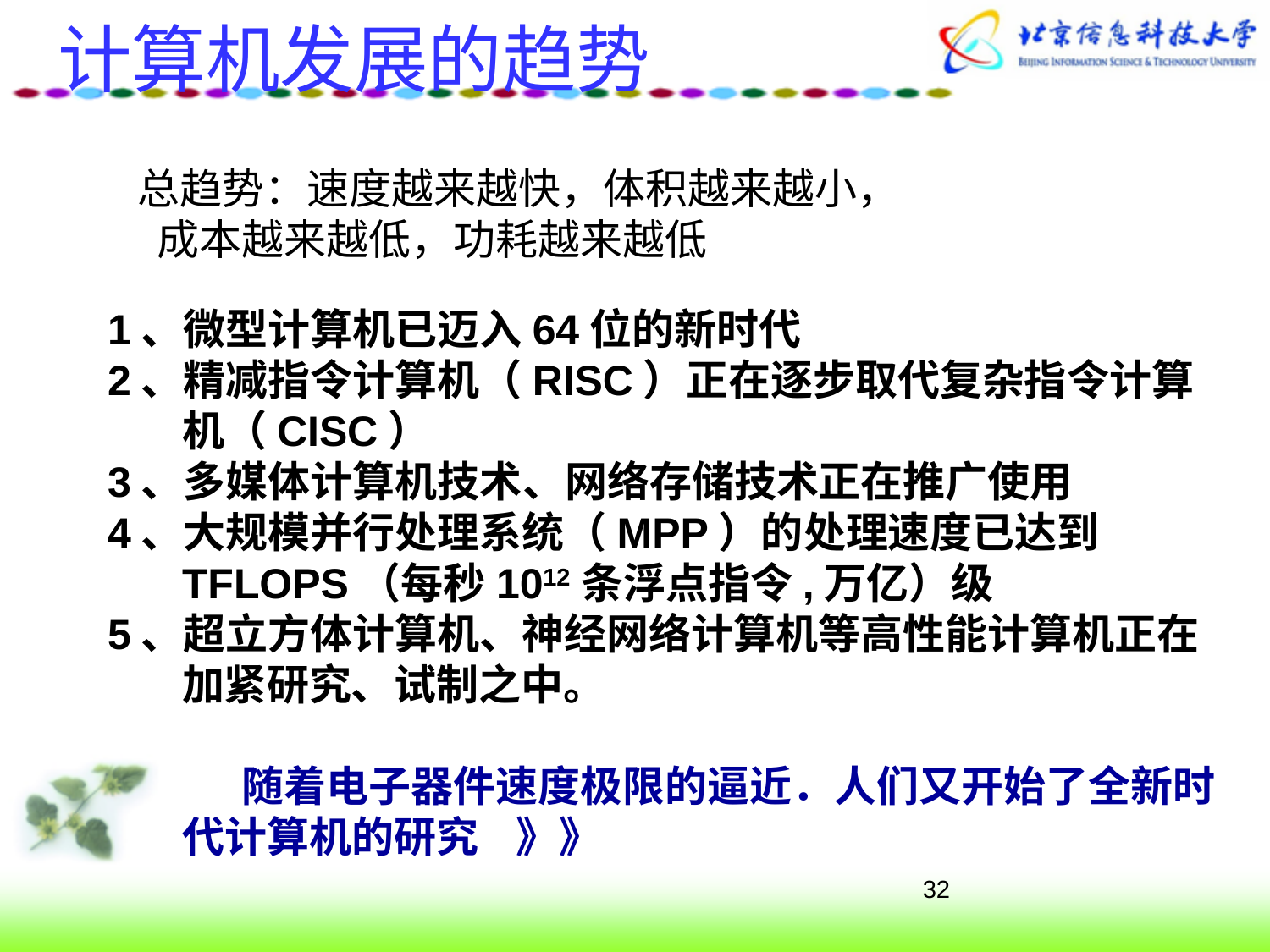

# 计算机发展的趋势
总趋势：速度越来越快，体积越来越小，
 成本越来越低，功耗越来越低
1、微型计算机已迈入64位的新时代
2、精减指令计算机（RISC）正在逐步取代复杂指令计算机（CISC）
3、多媒体计算机技术、网络存储技术正在推广使用
4、大规模并行处理系统（MPP）的处理速度已达到TFLOPS（每秒1012条浮点指令,万亿）级
5、超立方体计算机、神经网络计算机等高性能计算机正在加紧研究、试制之中。

             随着电子器件速度极限的逼近．人们又开始了全新时代计算机的研究    》》
32